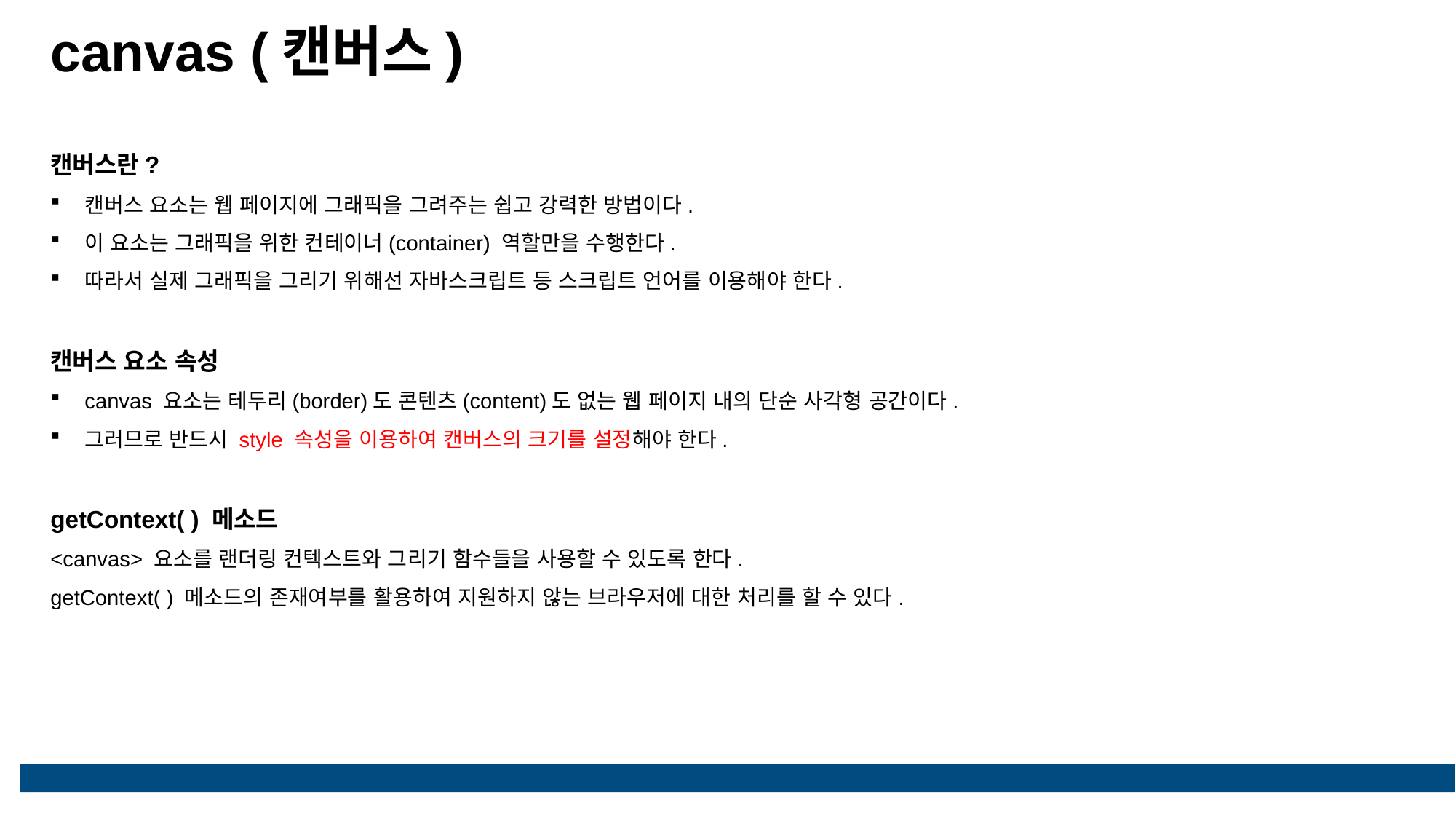

canvas (캔버스)
캔버스란?
캔버스 요소는 웹 페이지에 그래픽을 그려주는 쉽고 강력한 방법이다.
이 요소는 그래픽을 위한 컨테이너(container) 역할만을 수행한다.
따라서 실제 그래픽을 그리기 위해선 자바스크립트 등 스크립트 언어를 이용해야 한다.
캔버스 요소 속성
canvas 요소는 테두리(border)도 콘텐츠(content)도 없는 웹 페이지 내의 단순 사각형 공간이다.
그러므로 반드시 style 속성을 이용하여 캔버스의 크기를 설정해야 한다.

getContext( ) 메소드
<canvas> 요소를 랜더링 컨텍스트와 그리기 함수들을 사용할 수 있도록 한다.
getContext( ) 메소드의 존재여부를 활용하여 지원하지 않는 브라우저에 대한 처리를 할 수 있다.